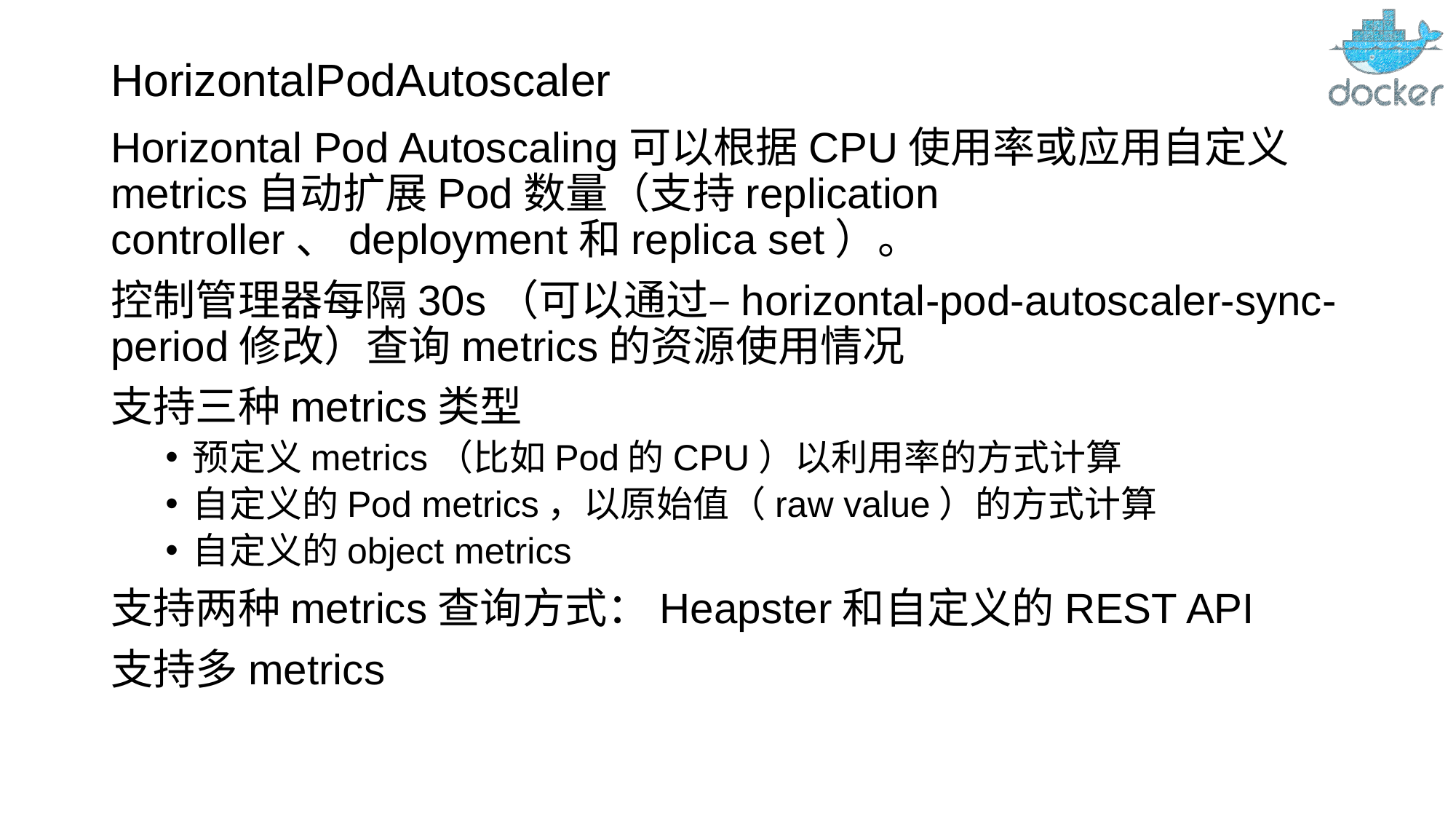

# HorizontalPodAutoscaler
Horizontal Pod Autoscaling可以根据CPU使用率或应用自定义metrics自动扩展Pod数量（支持replication controller、deployment和replica set）。
控制管理器每隔30s（可以通过–horizontal-pod-autoscaler-sync-period修改）查询metrics的资源使用情况
支持三种metrics类型
预定义metrics（比如Pod的CPU）以利用率的方式计算
自定义的Pod metrics，以原始值（raw value）的方式计算
自定义的object metrics
支持两种metrics查询方式：Heapster和自定义的REST API
支持多metrics